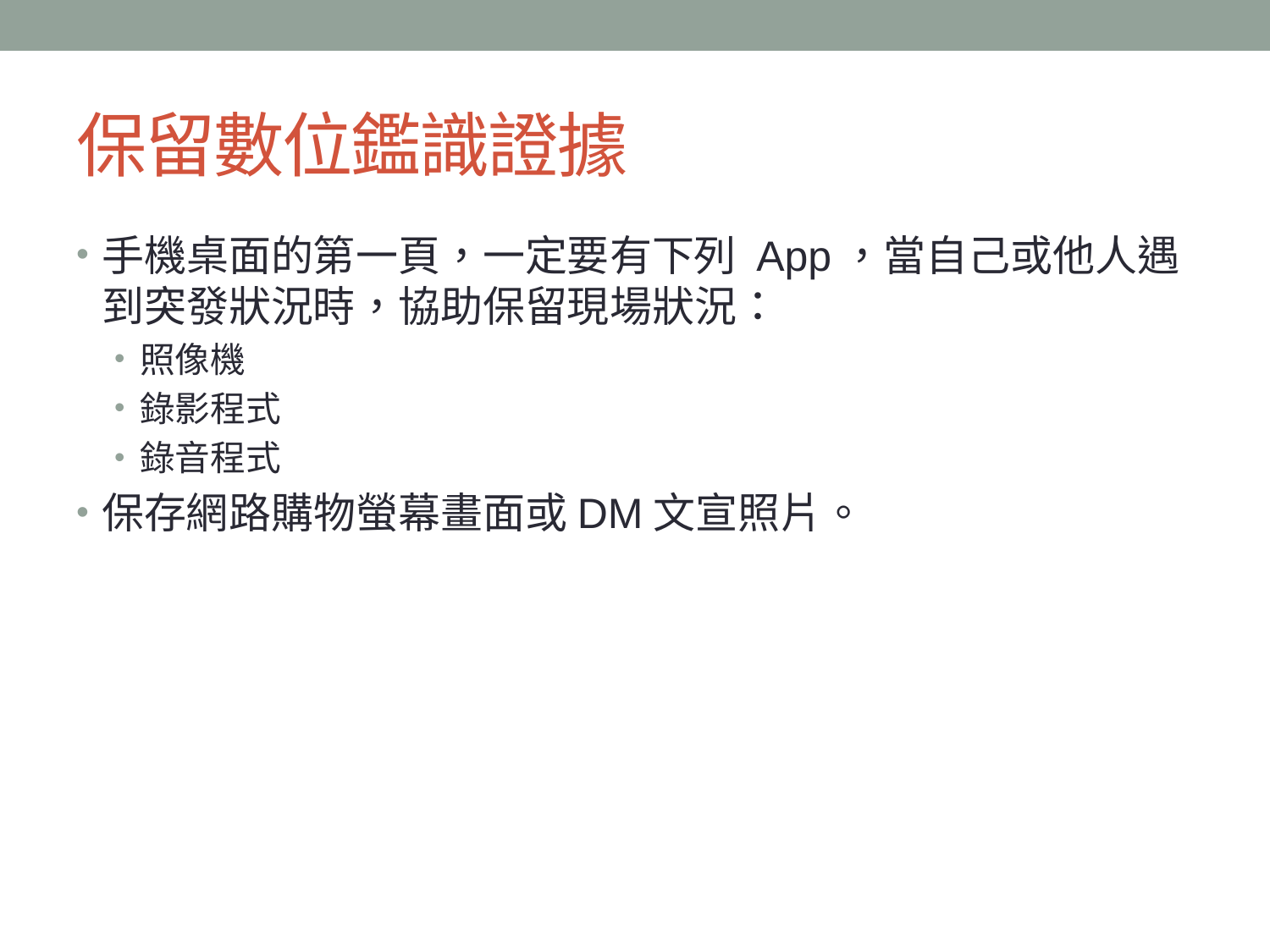

# 保留數位鑑識證據
手機桌面的第一頁，一定要有下列 App，當自己或他人遇到突發狀況時，協助保留現場狀況：
照像機
錄影程式
錄音程式
保存網路購物螢幕畫面或DM文宣照片。